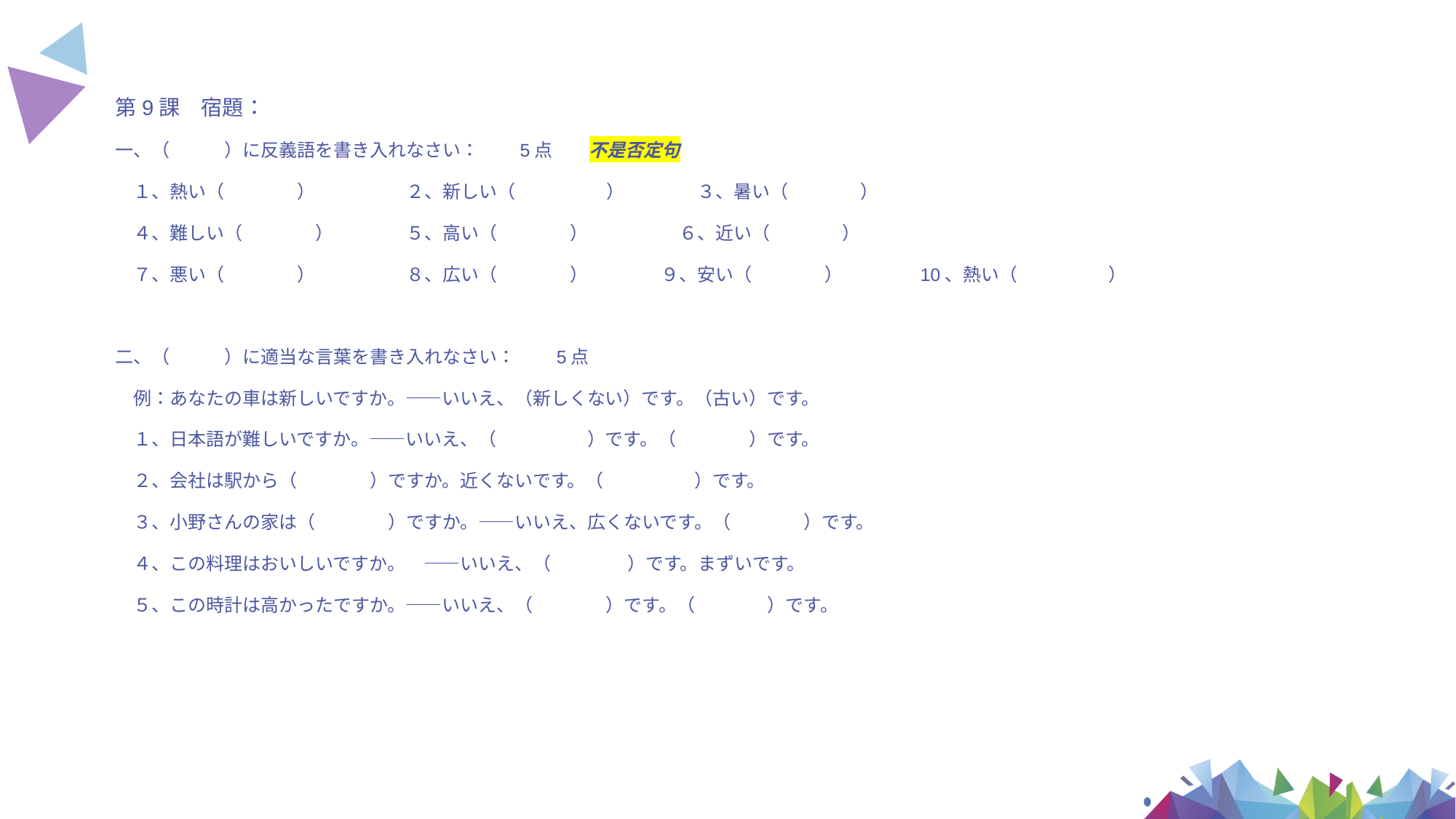

第9課　宿題：
一、（　　　）に反義語を書き入れなさい：　　5点　　不是否定句
　１、熱い（　　　　）　　　　　２、新しい（　　　　　）　　　　３、暑い（　　　　）
　４、難しい（　　　　）　　　　５、高い（　　　　）　　　　　６、近い（　　　　）
　７、悪い（　　　　）　　　　　８、広い（　　　　）　　　　９、安い（　　　　）　　　　10、熱い（　　　　　）

二、（　　　）に適当な言葉を書き入れなさい：　　5点
　例：あなたの車は新しいですか。——いいえ、（新しくない）です。（古い）です。
　１、日本語が難しいですか。——いいえ、（　　　　　）です。（　　　　）です。
　２、会社は駅から（　　　　）ですか。近くないです。（　　　　　）です。
　３、小野さんの家は（　　　　）ですか。——いいえ、広くないです。（　　　　）です。
　４、この料理はおいしいですか。　——いいえ、（　　　　 ）です。まずいです。
　５、この時計は高かったですか。——いいえ、（　　　　）です。（　　　　）です。